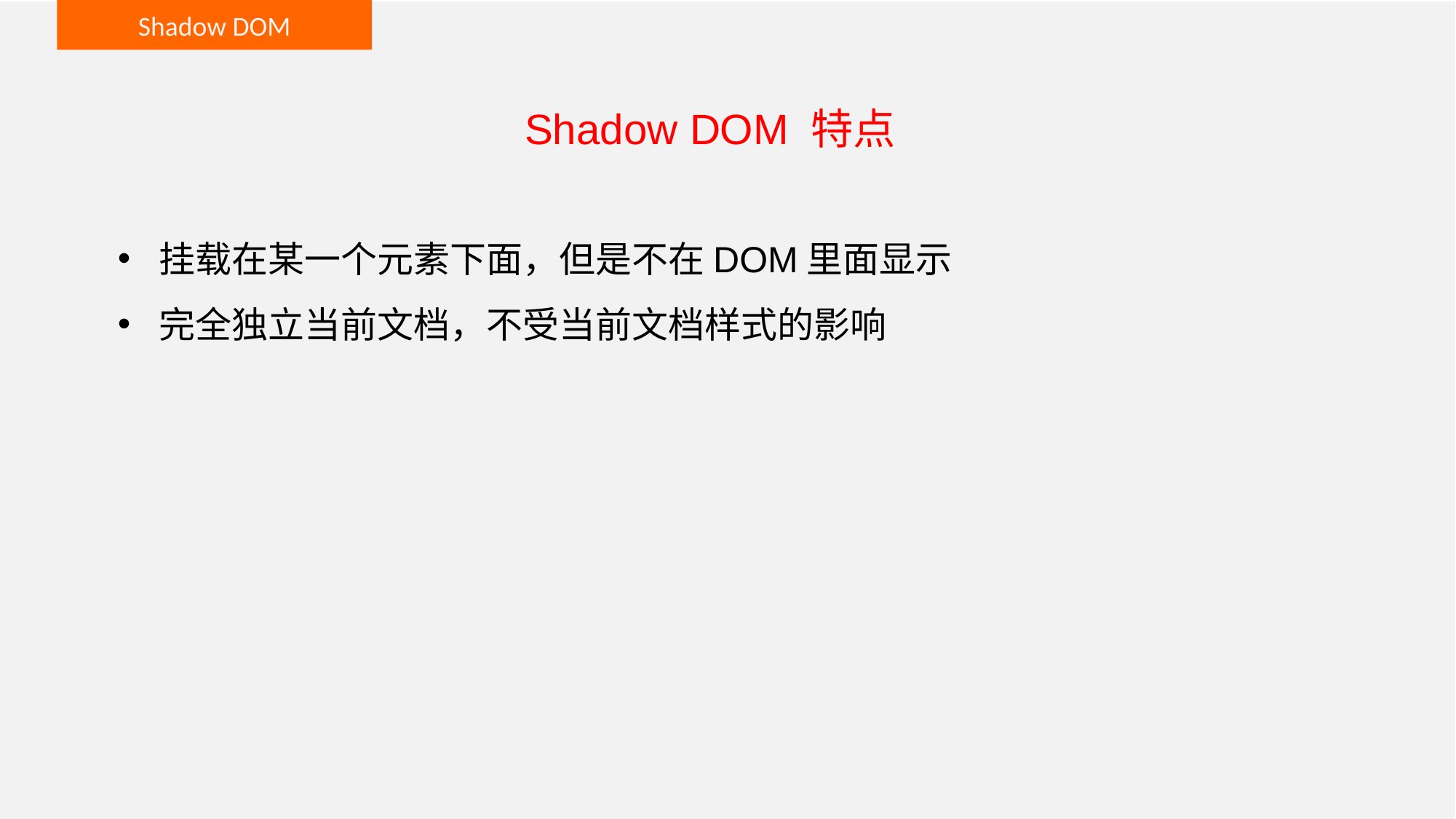

Shadow DOM

Shadow DOM 特点
挂载在某一个元素下面，但是不在DOM里面显示
完全独立当前文档，不受当前文档样式的影响